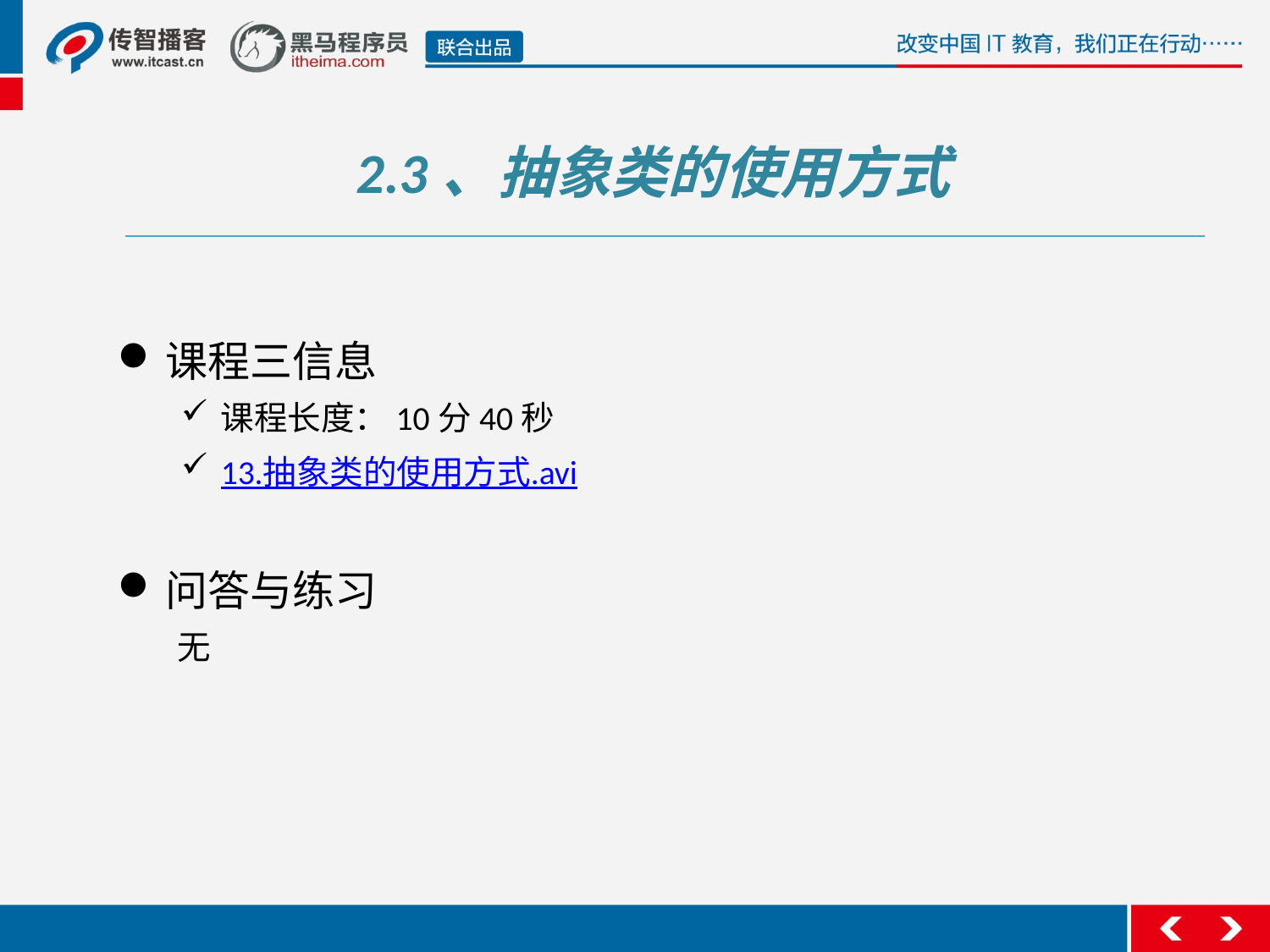

2.3、抽象类的使用方式

课程三信息
课程长度：10分40秒
13.抽象类的使用方式.avi

问答与练习
       无